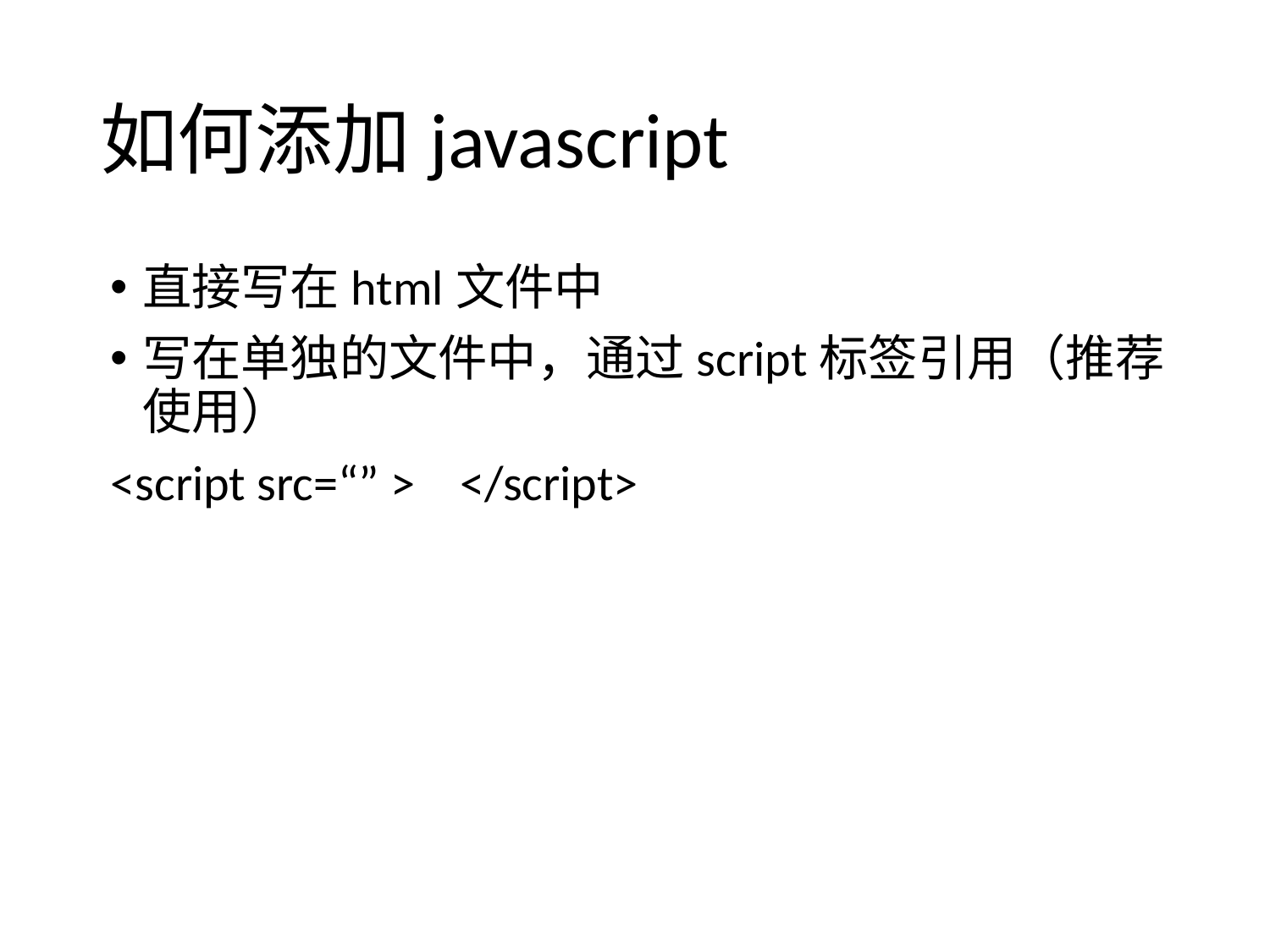

# 如何添加javascript
直接写在html文件中
写在单独的文件中，通过script标签引用（推荐使用）
<script src=“” >    </script>